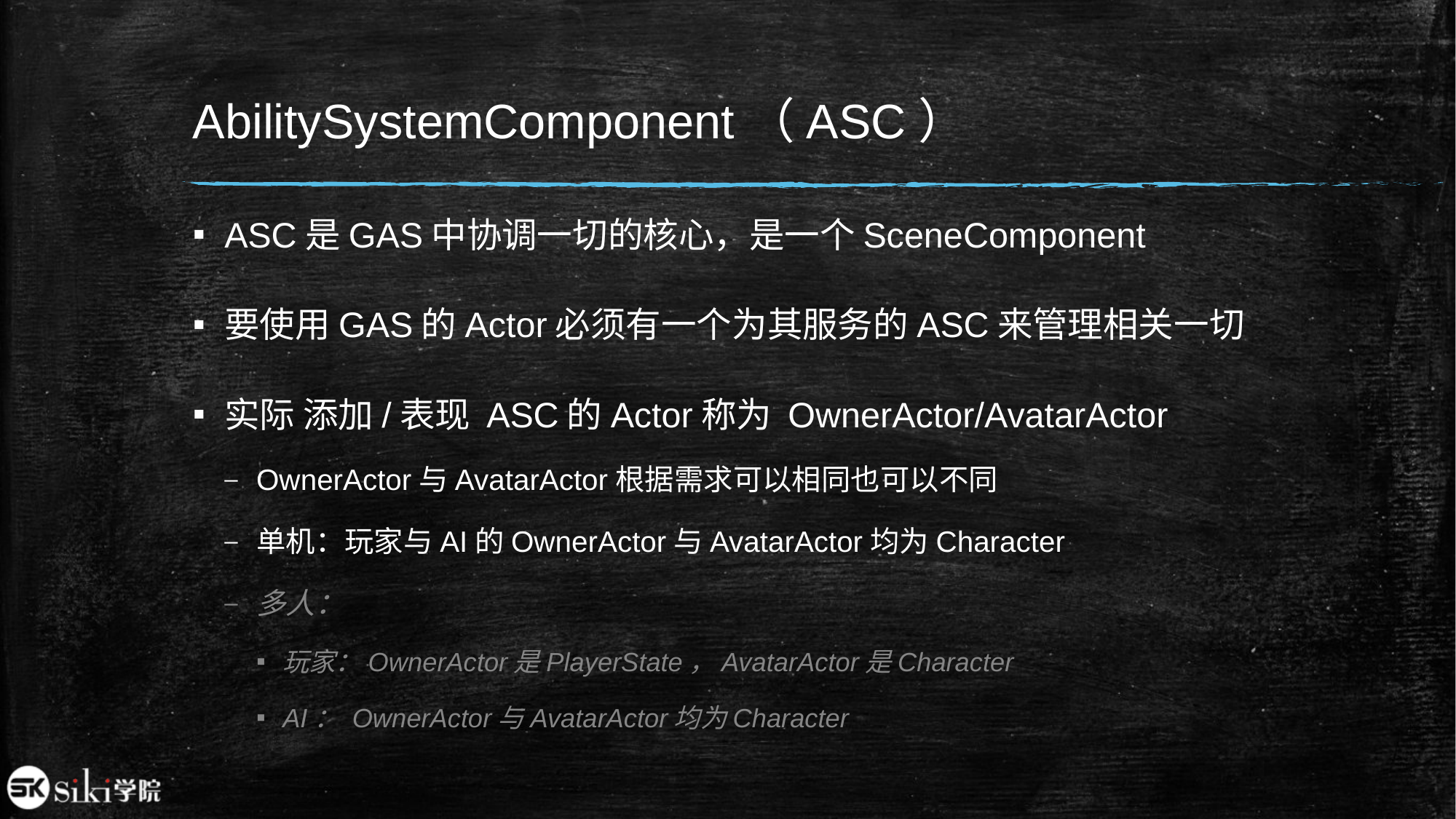

# AbilitySystemComponent（ASC）
ASC是GAS中协调一切的核心，是一个SceneComponent
要使用GAS的Actor必须有一个为其服务的ASC来管理相关一切
实际 添加/表现 ASC的Actor称为 OwnerActor/AvatarActor
OwnerActor与AvatarActor根据需求可以相同也可以不同
单机：玩家与AI的OwnerActor与AvatarActor均为Character
多人：
玩家：OwnerActor是PlayerState，AvatarActor是Character
AI： OwnerActor与AvatarActor均为Character